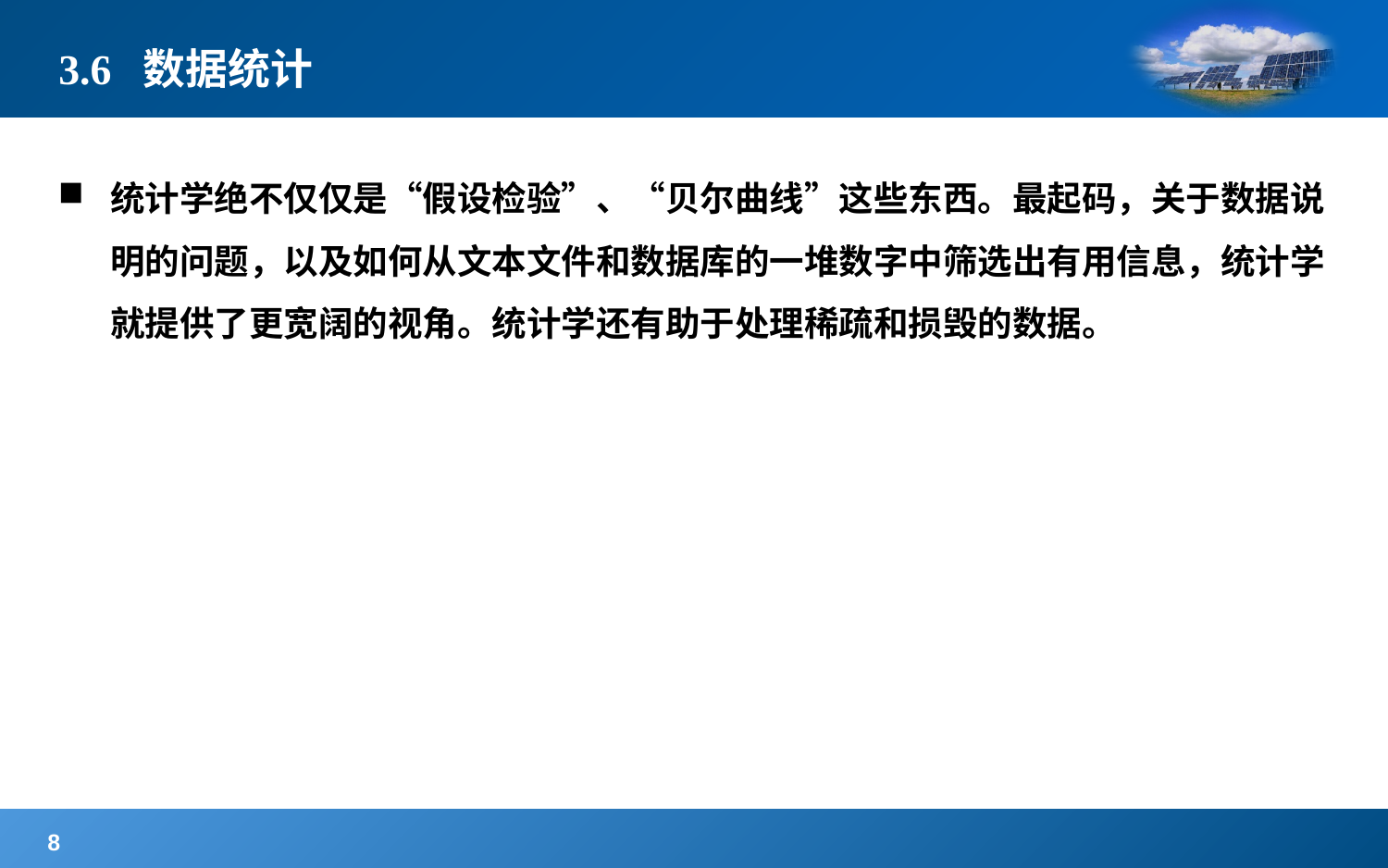

# 3.6  数据统计
统计学绝不仅仅是“假设检验”、“贝尔曲线”这些东西。最起码，关于数据说明的问题，以及如何从文本文件和数据库的一堆数字中筛选出有用信息，统计学就提供了更宽阔的视角。统计学还有助于处理稀疏和损毁的数据。